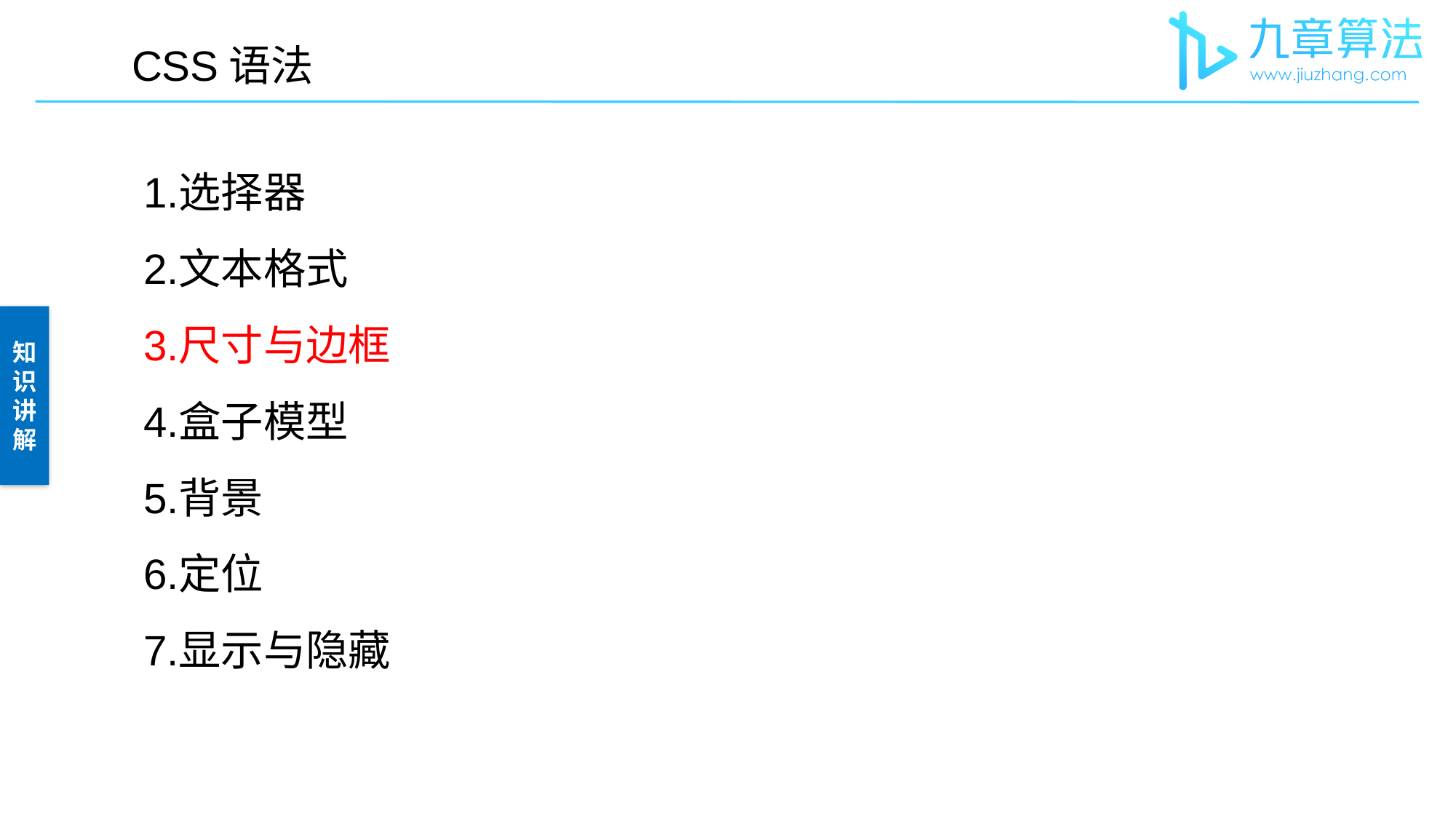

CSS语法
选择器
文本格式
尺寸与边框
盒子模型
背景
定位
显示与隐藏